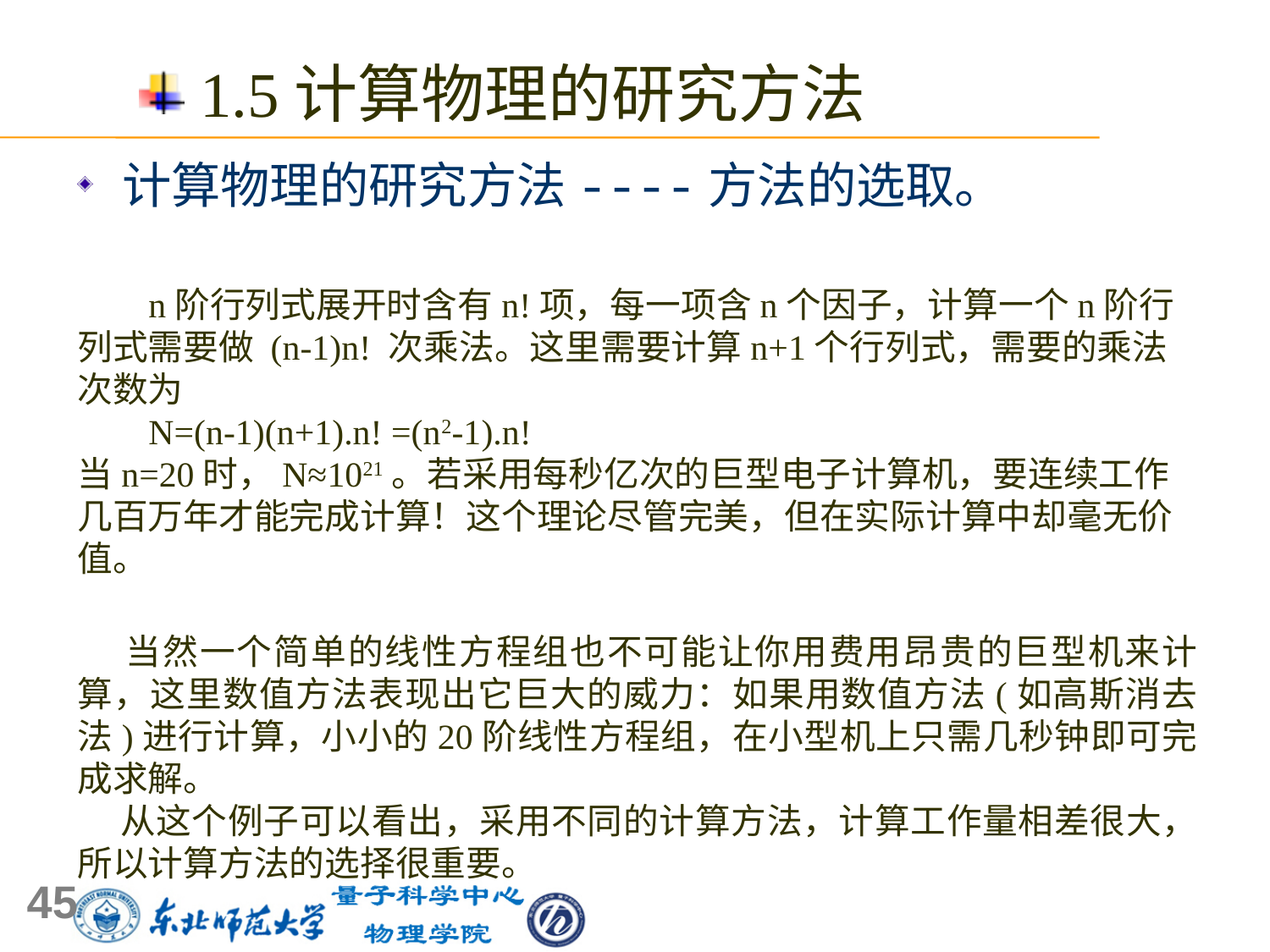

1.5计算物理的研究方法

 计算物理的研究方法----方法的选取。
        n阶行列式展开时含有n!项，每一项含n个因子，计算一个n阶行列式需要做 (n-1)n! 次乘法。这里需要计算n+1个行列式，需要的乘法次数为
        N=(n-1)(n+1).n! =(n2-1).n!
当n=20时，N≈1021。若采用每秒亿次的巨型电子计算机，要连续工作几百万年才能完成计算！这个理论尽管完美，但在实际计算中却毫无价值。

    当然一个简单的线性方程组也不可能让你用费用昂贵的巨型机来计算，这里数值方法表现出它巨大的威力：如果用数值方法(如高斯消去法)进行计算，小小的20阶线性方程组，在小型机上只需几秒钟即可完成求解。
    从这个例子可以看出，采用不同的计算方法，计算工作量相差很大，所以计算方法的选择很重要。

45